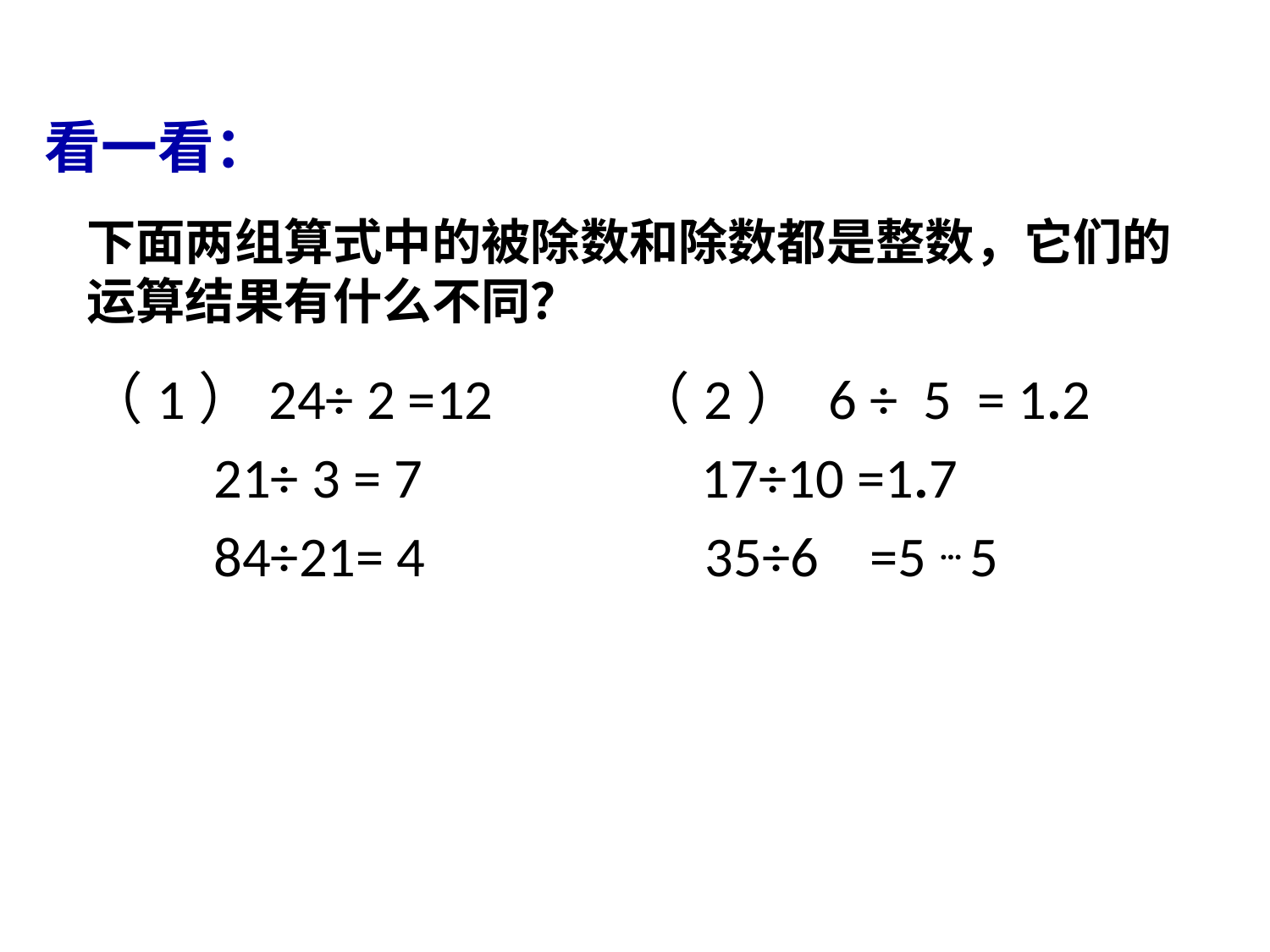

看一看：
# 下面两组算式中的被除数和除数都是整数，它们的运算结果有什么不同？
（1）24÷ 2 =12          （2） 6 ÷  5  = 1.2
          21÷ 3 = 7                      17÷10 =1.7
          84÷21= 4                      35÷6    =5 … 5